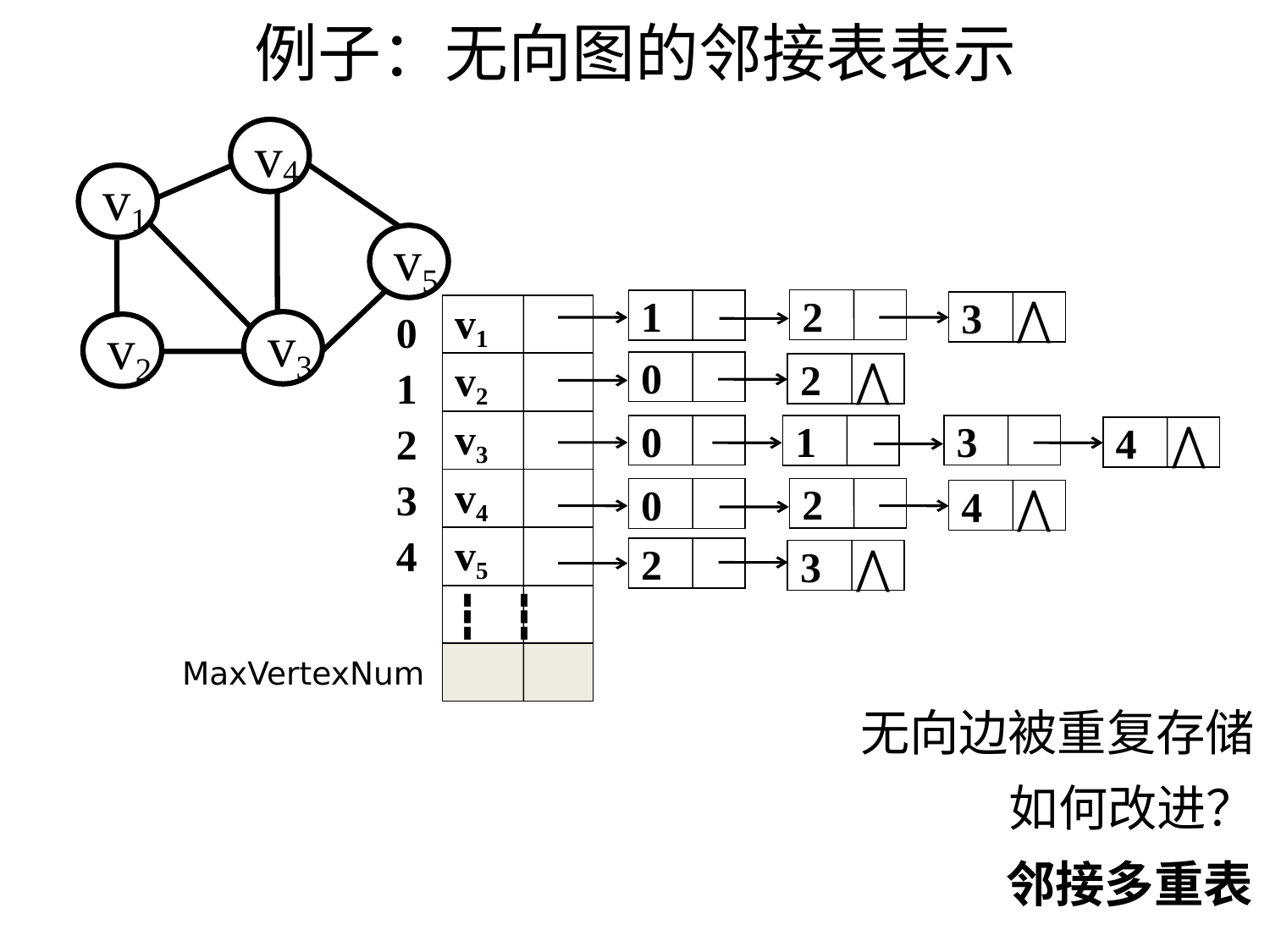

# 例子：无向图的邻接表表示
v4
v1

v5

2

1

3   ⋀

0
1
2
3
4
v1

v2

v3

v4

v5

┇   ┇

0

2   ⋀

0

3

1

4   ⋀

2

0

4   ⋀

2

3   ⋀

MaxVertexNum

v3
v2

无向边被重复存储
如何改进？
邻接多重表